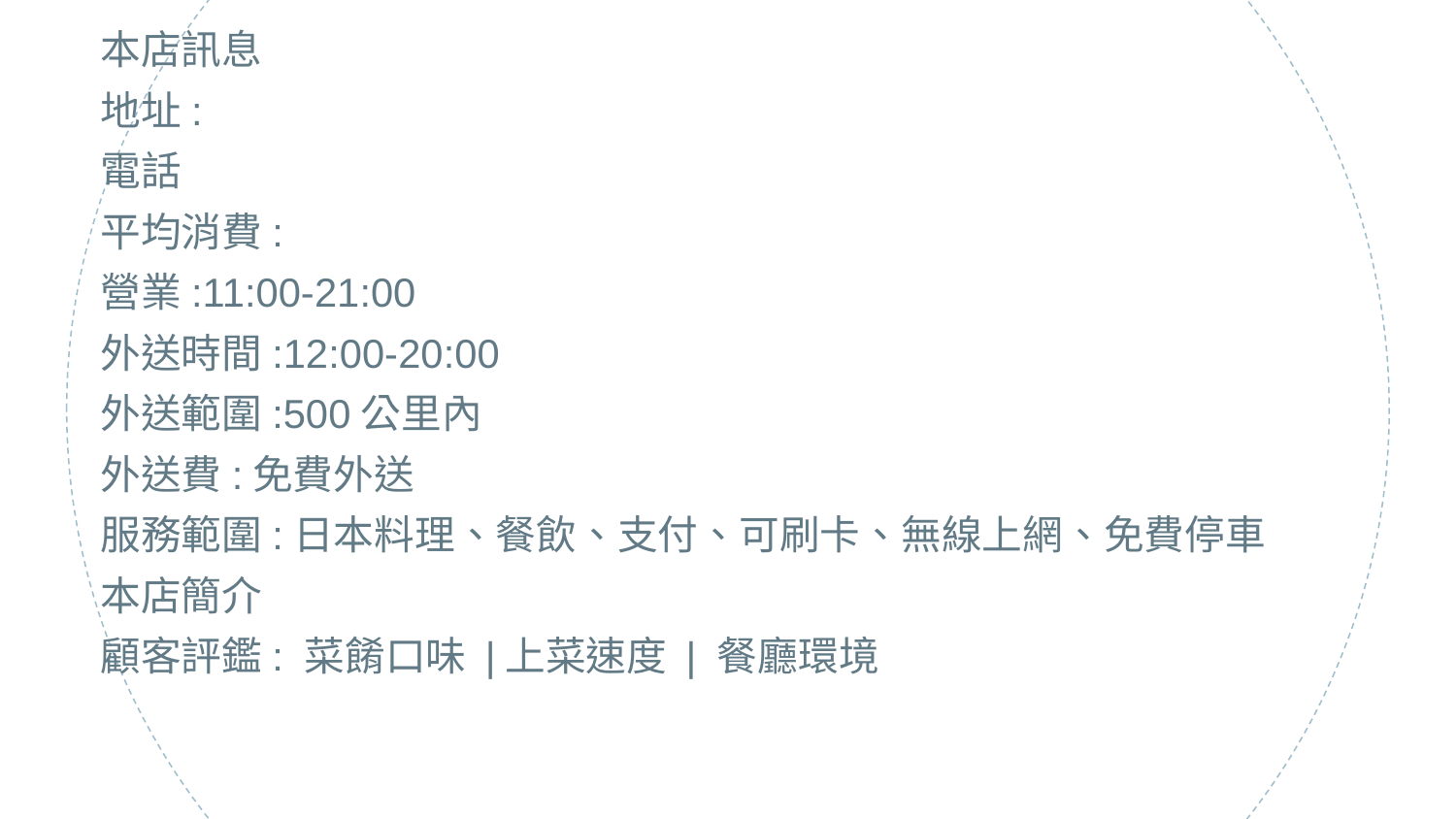

本店訊息
地址:
電話
平均消費:
營業:11:00-21:00
外送時間:12:00-20:00
外送範圍:500公里內
外送費:免費外送
服務範圍:日本料理、餐飲、支付、可刷卡、無線上網、免費停車
本店簡介
顧客評鑑: 菜餚口味 |上菜速度 | 餐廳環境